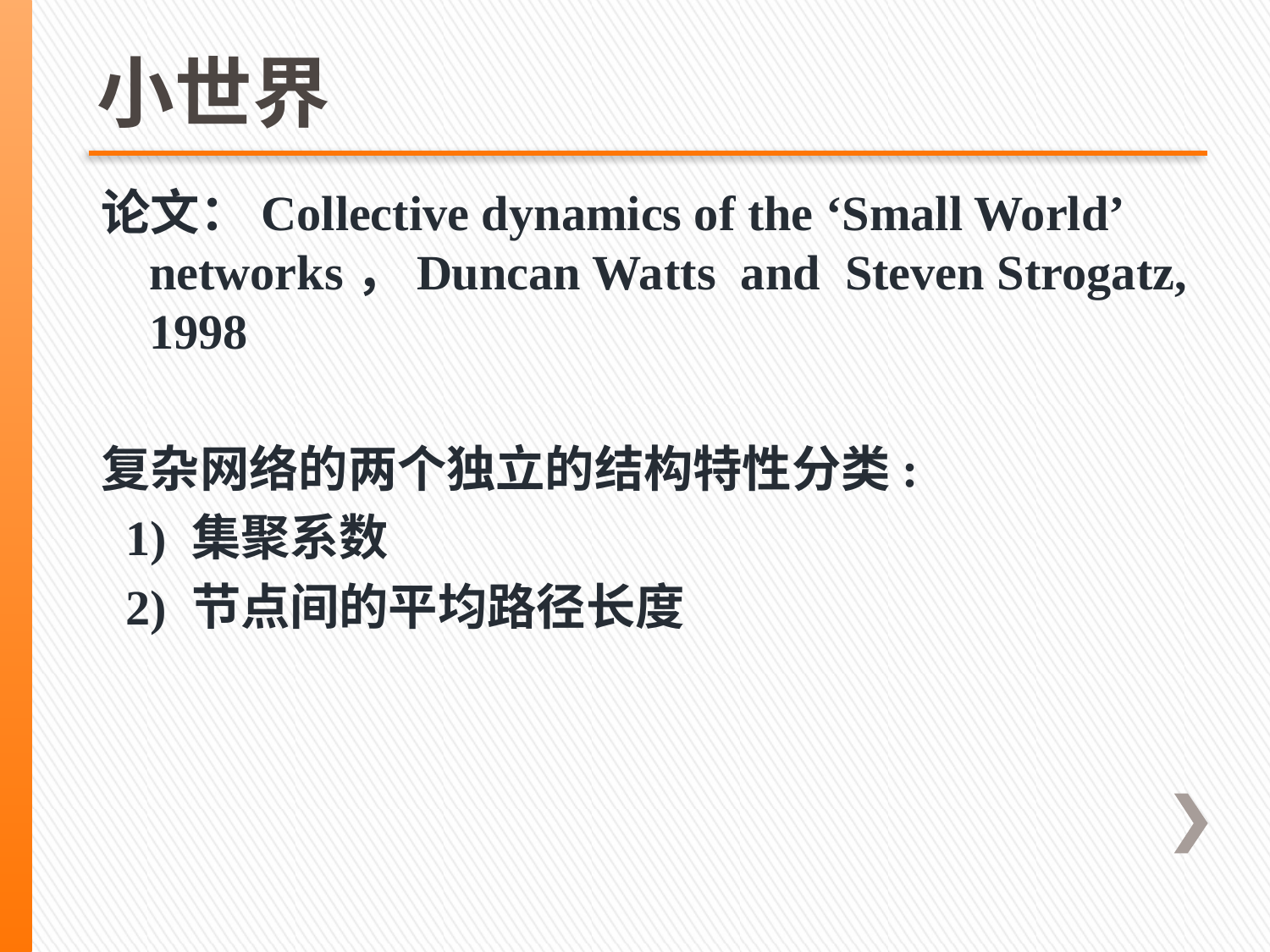

# 小世界
论文：Collective dynamics of the ‘Small World’ networks，Duncan Watts  and  Steven Strogatz, 1998

复杂网络的两个独立的结构特性分类:
  1) 集聚系数
  2) 节点间的平均路径长度

70